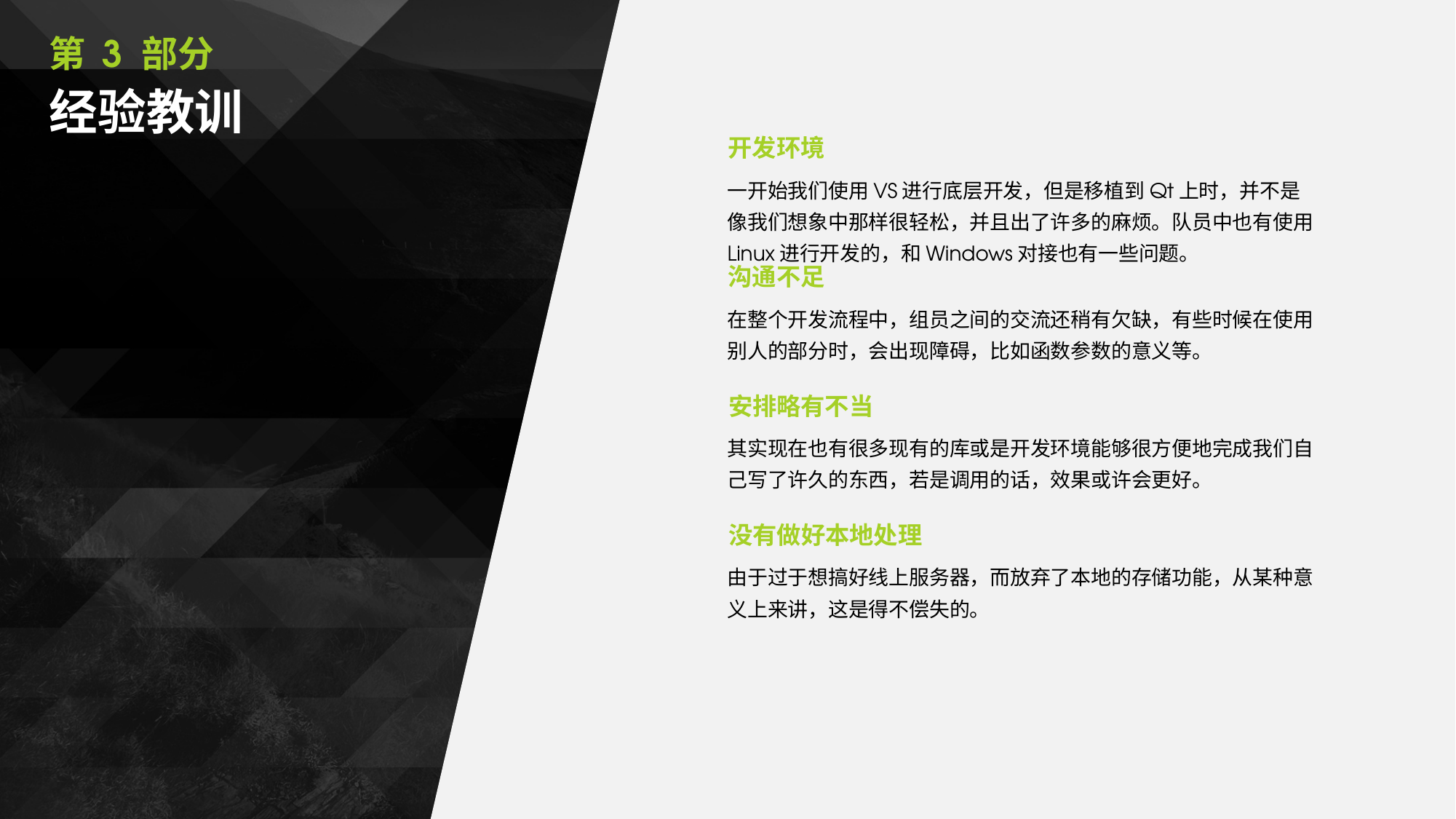

第 3 部分
经验教训
开发环境
一开始我们使用VS进行底层开发，但是移植到Qt上时，并不是像我们想象中那样很轻松，并且出了许多的麻烦。队员中也有使用Linux进行开发的，和Windows对接也有一些问题。
沟通不足
在整个开发流程中，组员之间的交流还稍有欠缺，有些时候在使用别人的部分时，会出现障碍，比如函数参数的意义等。
安排略有不当
其实现在也有很多现有的库或是开发环境能够很方便地完成我们自己写了许久的东西，若是调用的话，效果或许会更好。
没有做好本地处理
由于过于想搞好线上服务器，而放弃了本地的存储功能，从某种意义上来讲，这是得不偿失的。